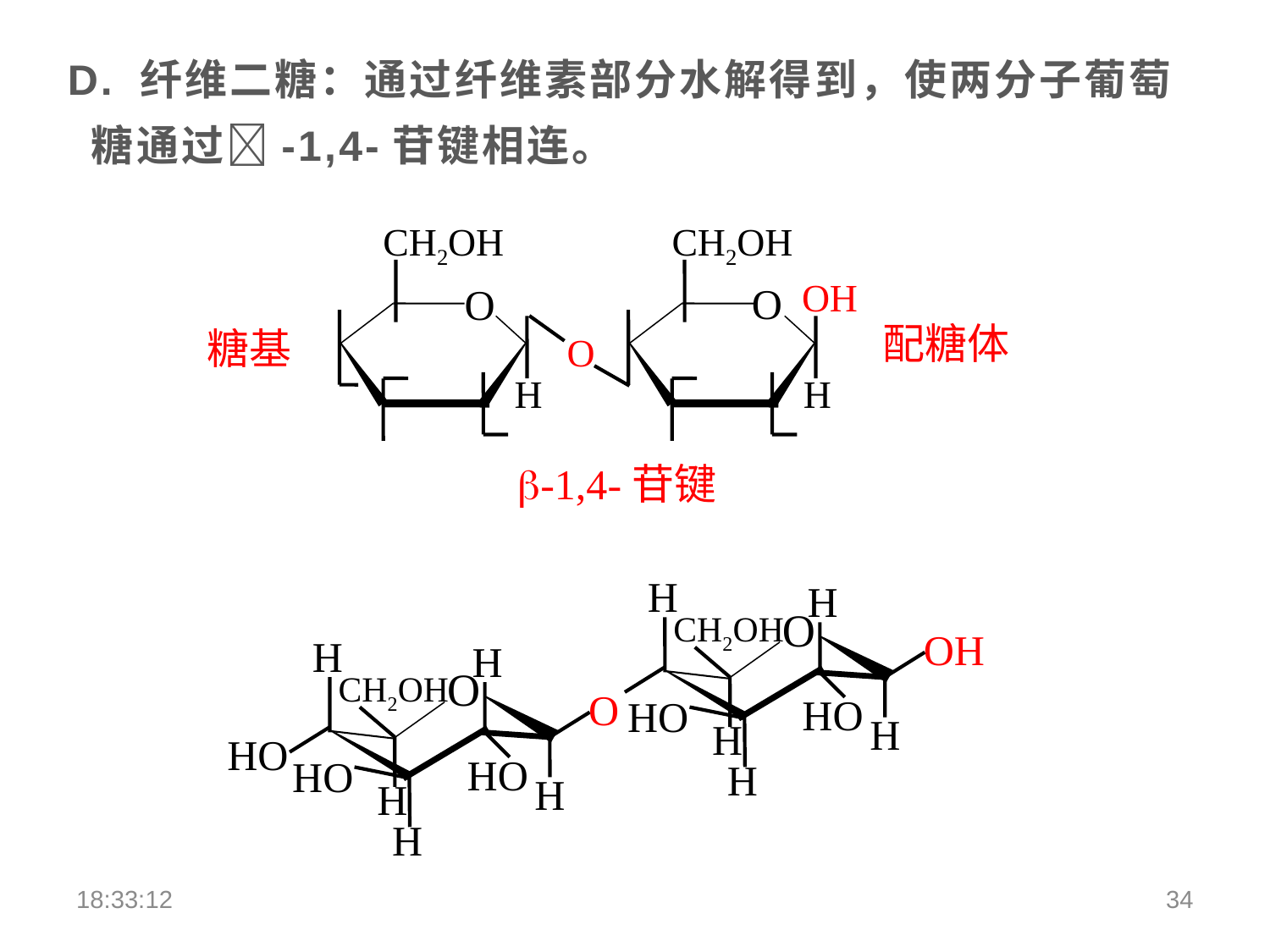

D. 纤维二糖：通过纤维素部分水解得到，使两分子葡萄糖通过β-1,4-苷键相连。
CH2OH

O

H

CH2OH

OH
O

H

O
配糖体
糖基
β-1,4-苷键
H
H
CH2OH
O

OH
HO
HO
H
H
H
H
H
CH2OH
O

O
HO
HO
HO
H
H
H
18:33:12
34